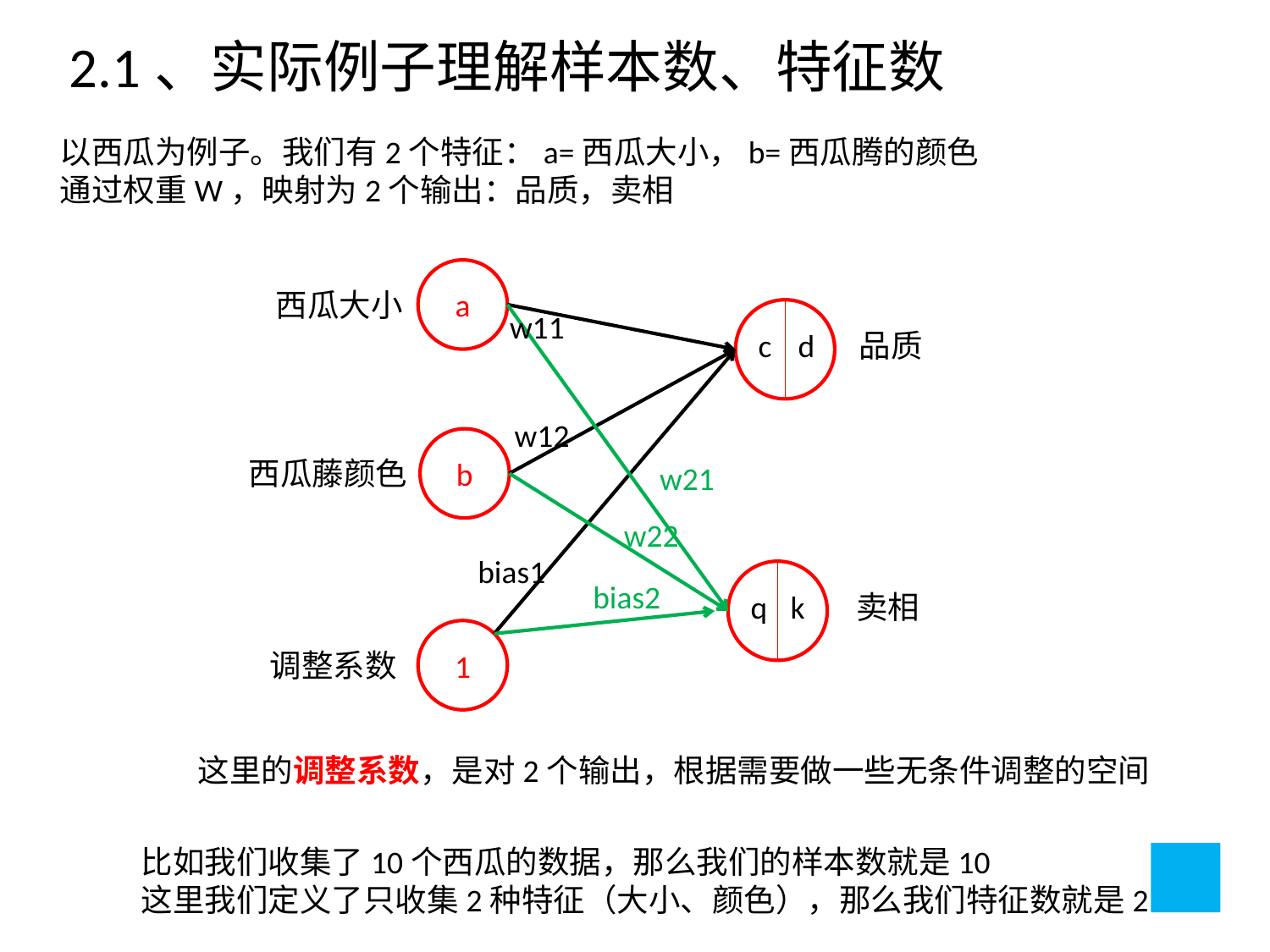

2.1、实际例子理解样本数、特征数
以西瓜为例子。我们有2个特征：a=西瓜大小，b=西瓜腾的颜色
通过权重W，映射为2个输出：品质，卖相
a
西瓜大小

w11
c
d
品质
w12
b
西瓜藤颜色
w21
w22
bias1

bias2
q
k
卖相
1
调整系数
这里的调整系数，是对2个输出，根据需要做一些无条件调整的空间
比如我们收集了10个西瓜的数据，那么我们的样本数就是10
这里我们定义了只收集2种特征（大小、颜色），那么我们特征数就是2